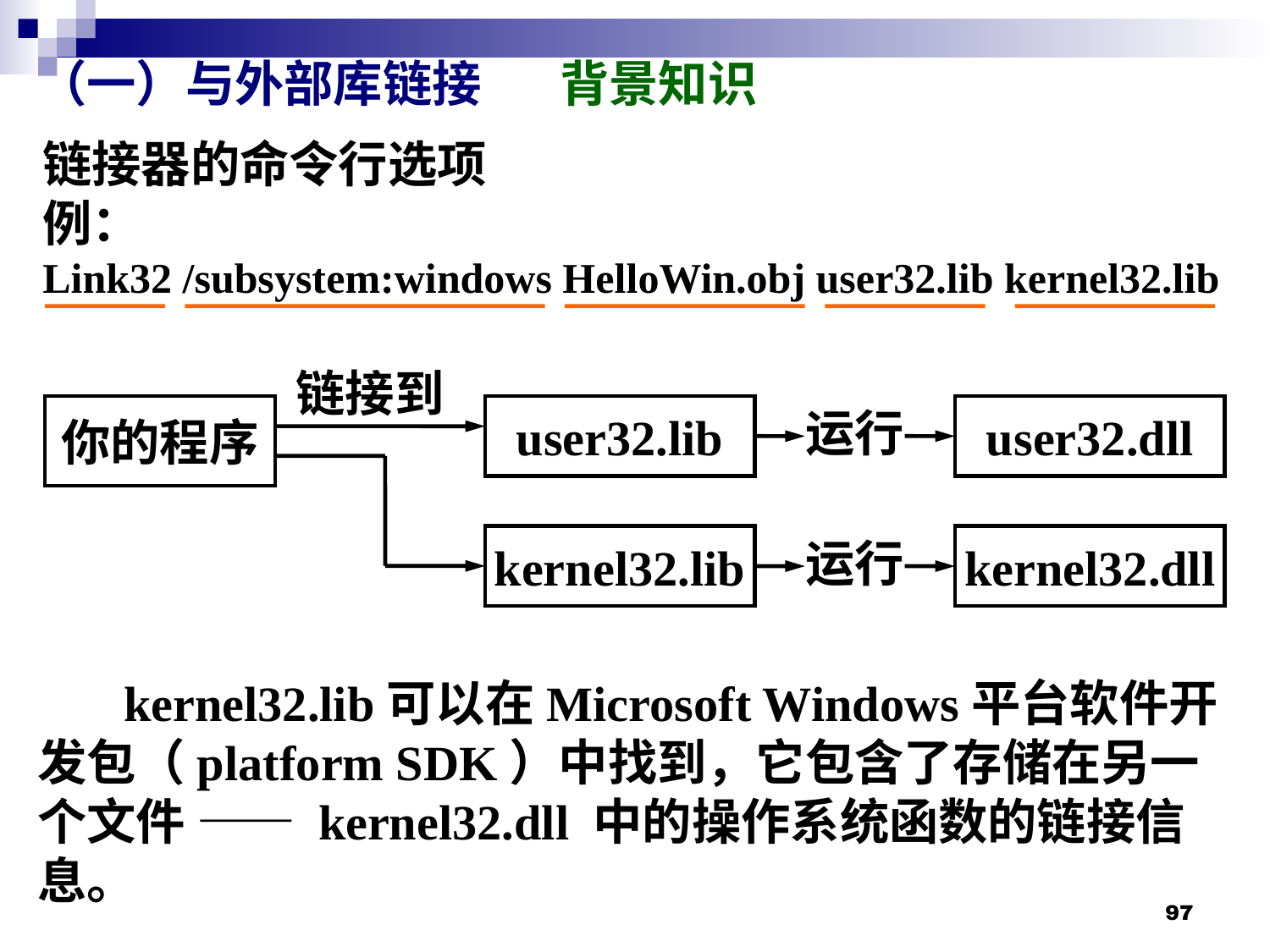

# （一）与外部库链接       背景知识
链接器的命令行选项
例：
Link32 /subsystem:windows HelloWin.obj user32.lib kernel32.lib

链接到
你的程序
user32.lib
运行
user32.dll

kernel32.lib
运行
kernel32.dll

kernel32.lib可以在Microsoft Windows平台软件开发包（platform SDK）中找到，它包含了存储在另一个文件 —— kernel32.dll 中的操作系统函数的链接信息。
97